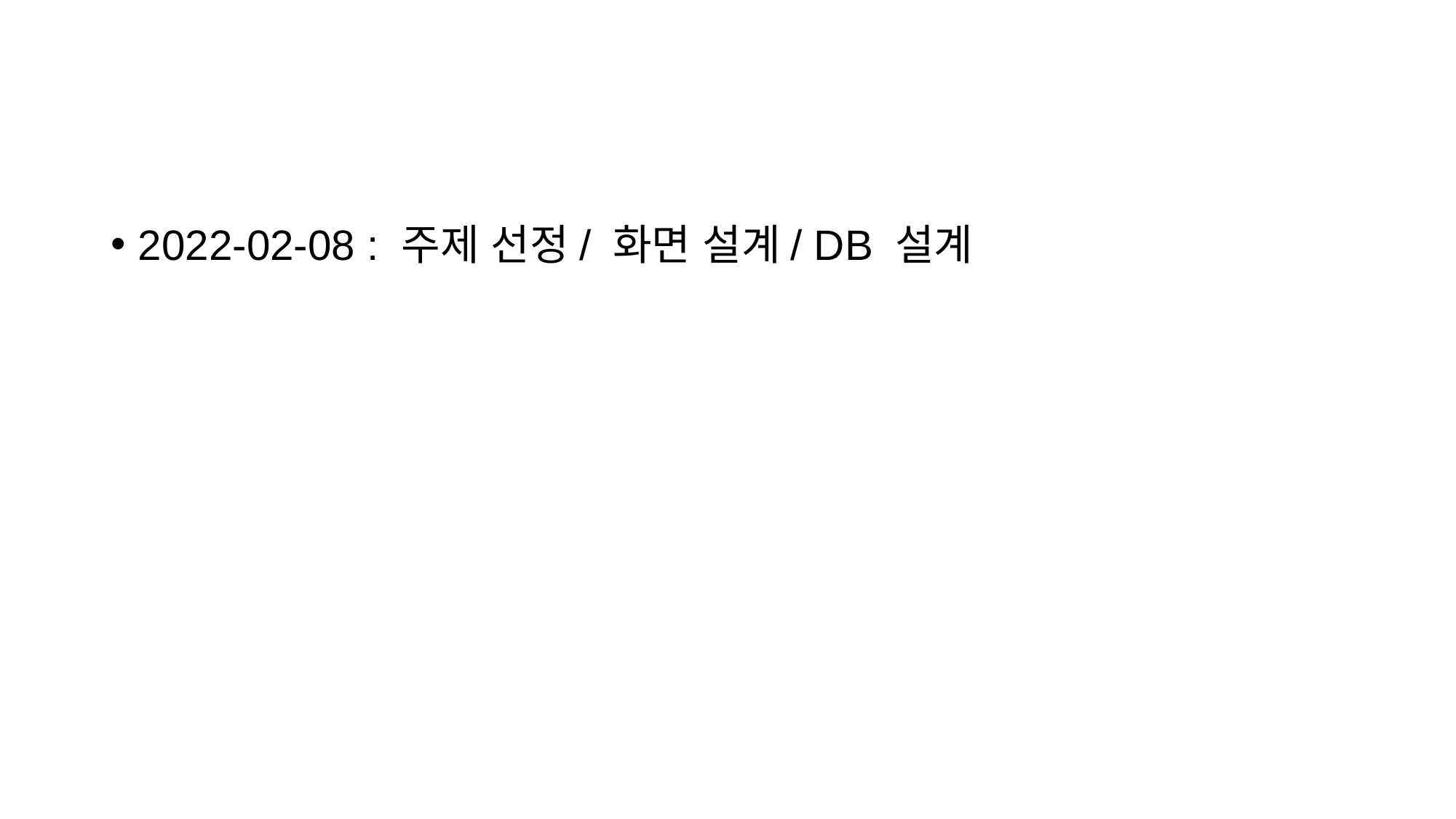

2022-02-08 : 주제 선정/ 화면 설계/ DB 설계